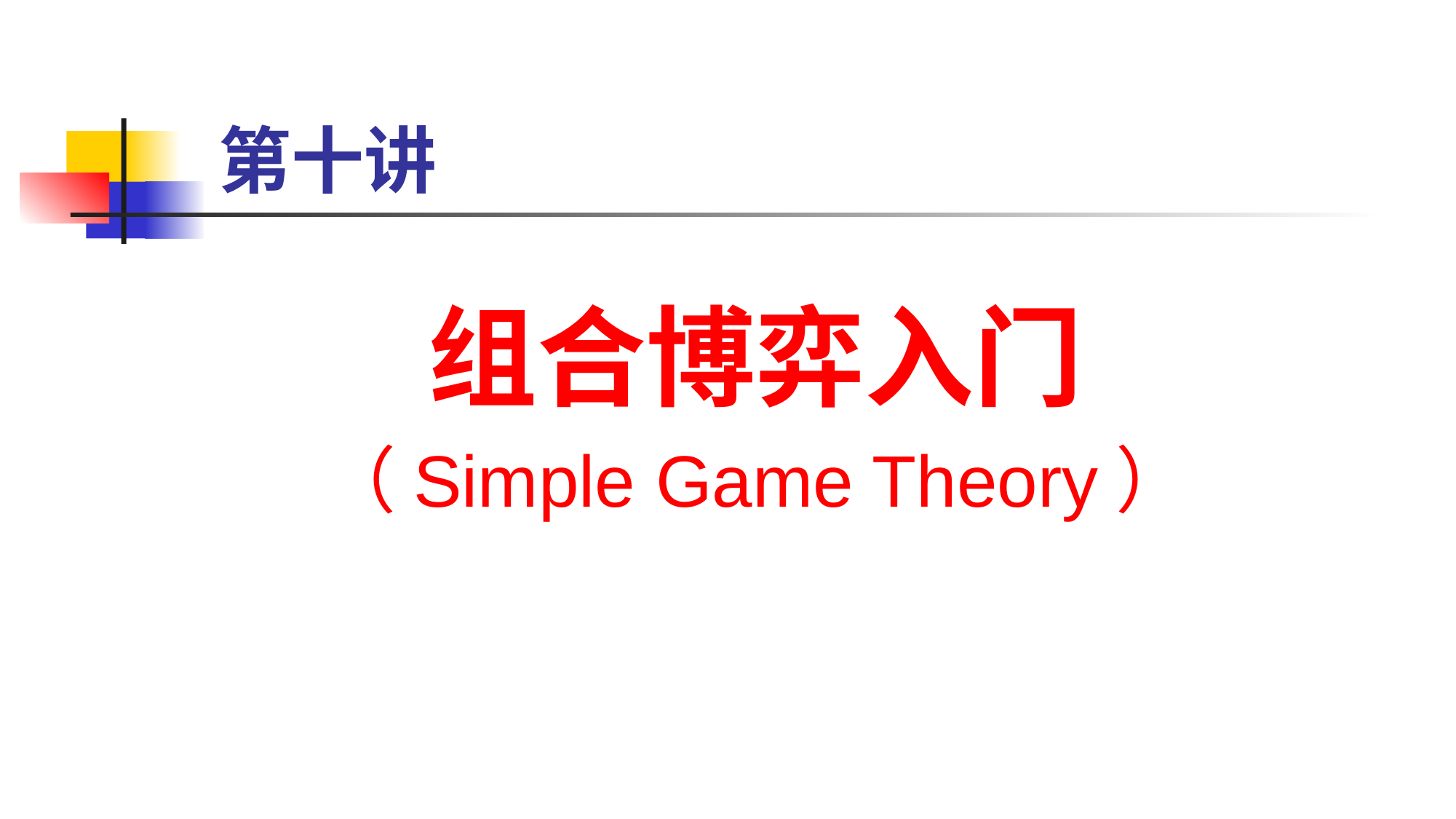

# 第十讲
组合博弈入门
（Simple Game Theory）
2